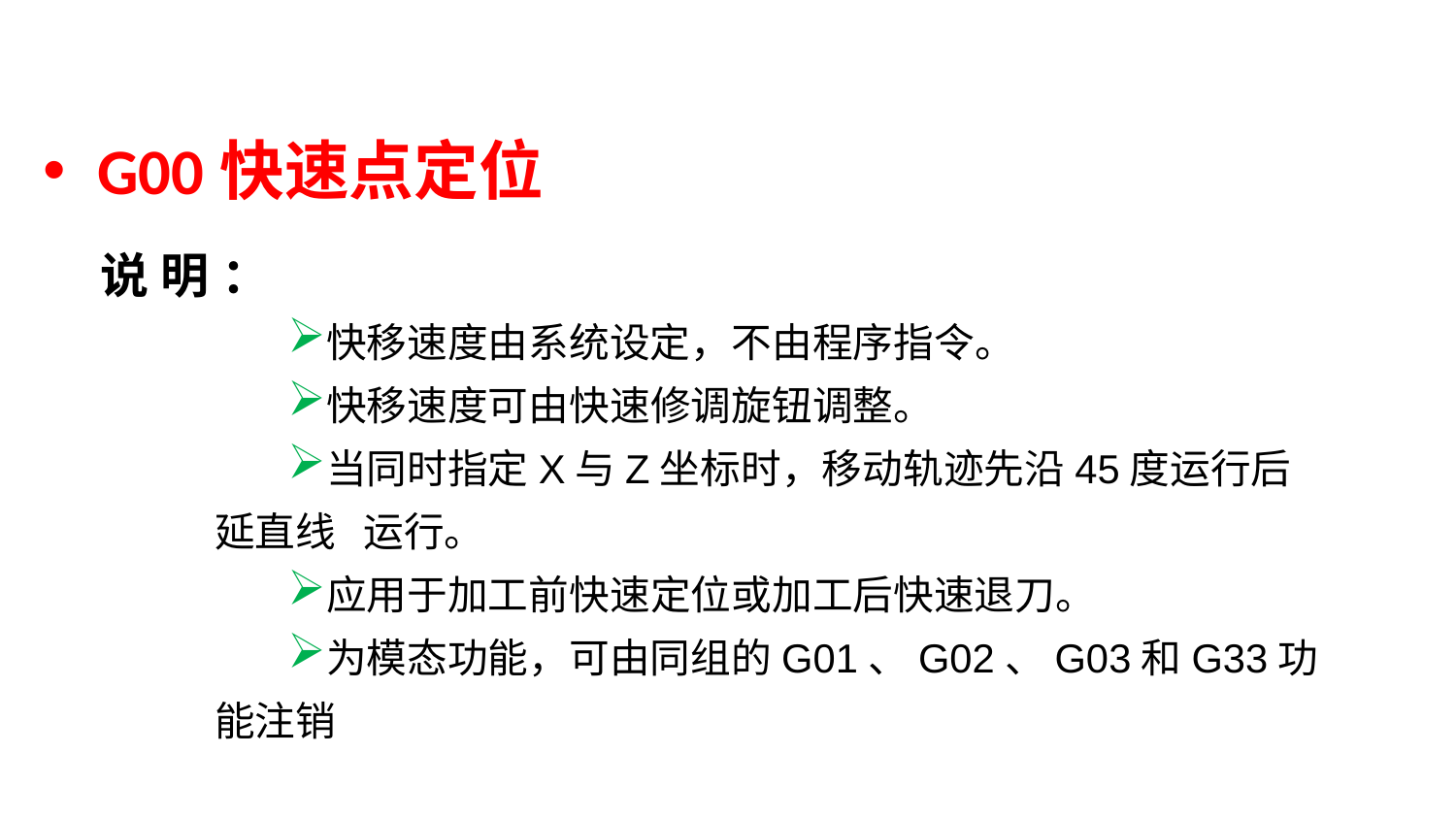

G00快速点定位

说明：
快移速度由系统设定，不由程序指令。
快移速度可由快速修调旋钮调整。
当同时指定X与Z坐标时，移动轨迹先沿45度运行后延直线   运行。
应用于加工前快速定位或加工后快速退刀。
为模态功能，可由同组的G01、G02、G03和G33功能注销